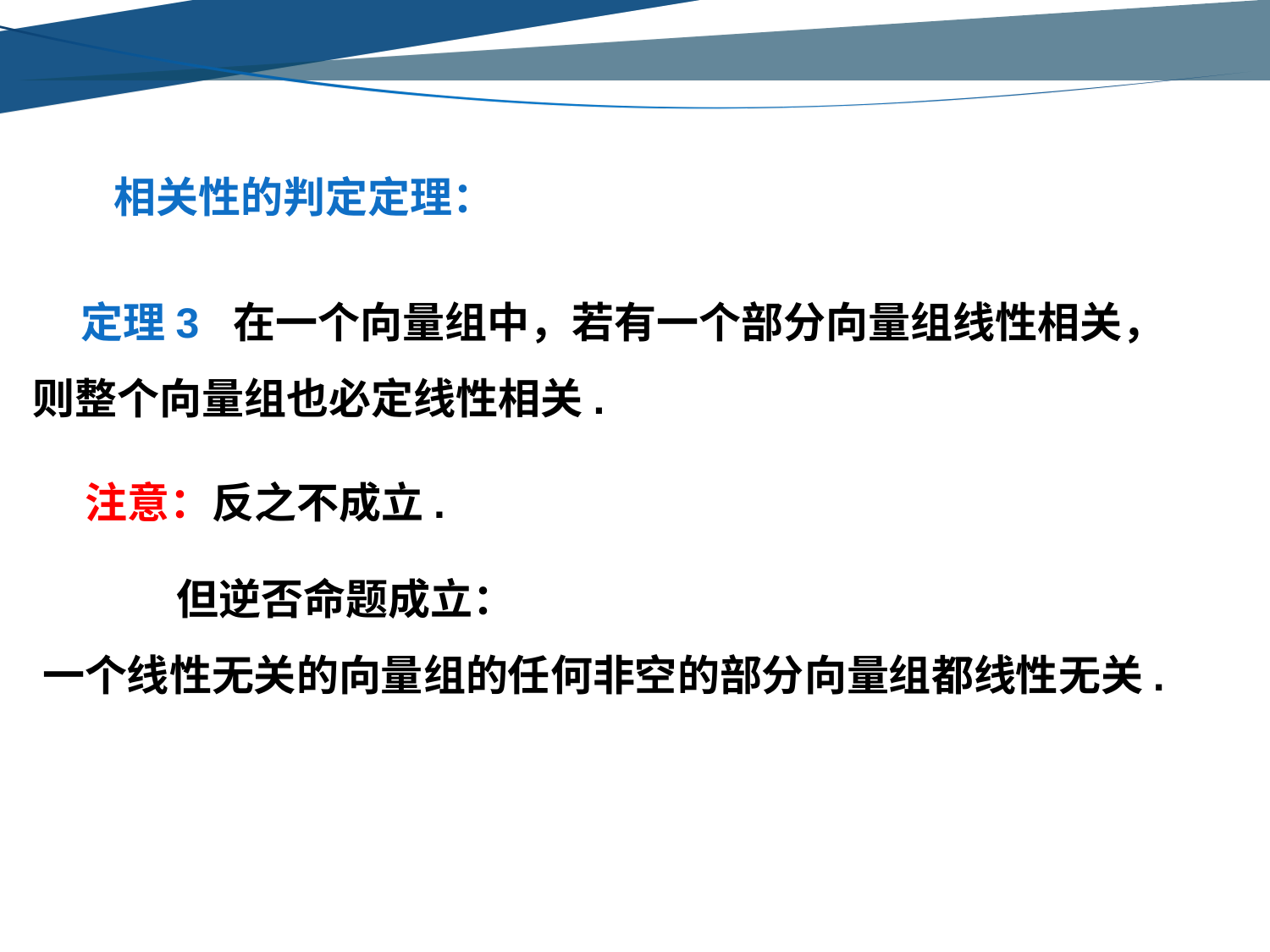

相关性的判定定理：
    定理3  在一个向量组中，若有一个部分向量组线性相关，则整个向量组也必定线性相关.

注意：反之不成立.

             但逆否命题成立：
一个线性无关的向量组的任何非空的部分向量组都线性无关.